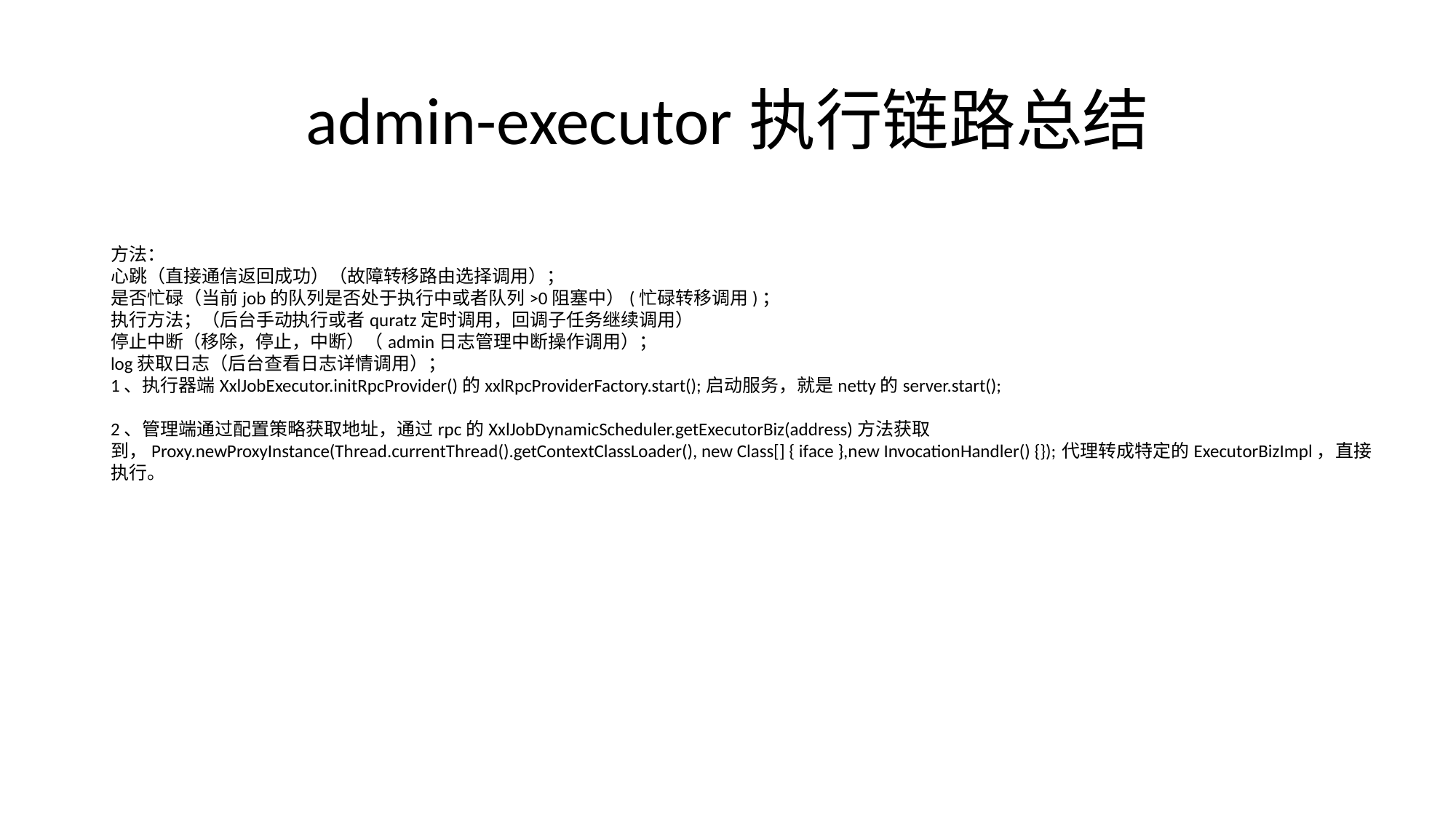

# admin-executor执行链路总结
方法：
心跳（直接通信返回成功）（故障转移路由选择调用）；
是否忙碌（当前job的队列是否处于执行中或者队列>0阻塞中）(忙碌转移调用)；
执行方法；（后台手动执行或者quratz定时调用，回调子任务继续调用）
停止中断（移除，停止，中断）（admin日志管理中断操作调用）；
log获取日志（后台查看日志详情调用）；
1、执行器端XxlJobExecutor.initRpcProvider()的xxlRpcProviderFactory.start();启动服务，就是netty的server.start();

2、管理端通过配置策略获取地址，通过rpc的XxlJobDynamicScheduler.getExecutorBiz(address)方法获取到，Proxy.newProxyInstance(Thread.currentThread().getContextClassLoader(), new Class[] { iface },new InvocationHandler() {});代理转成特定的ExecutorBizImpl，直接执行。